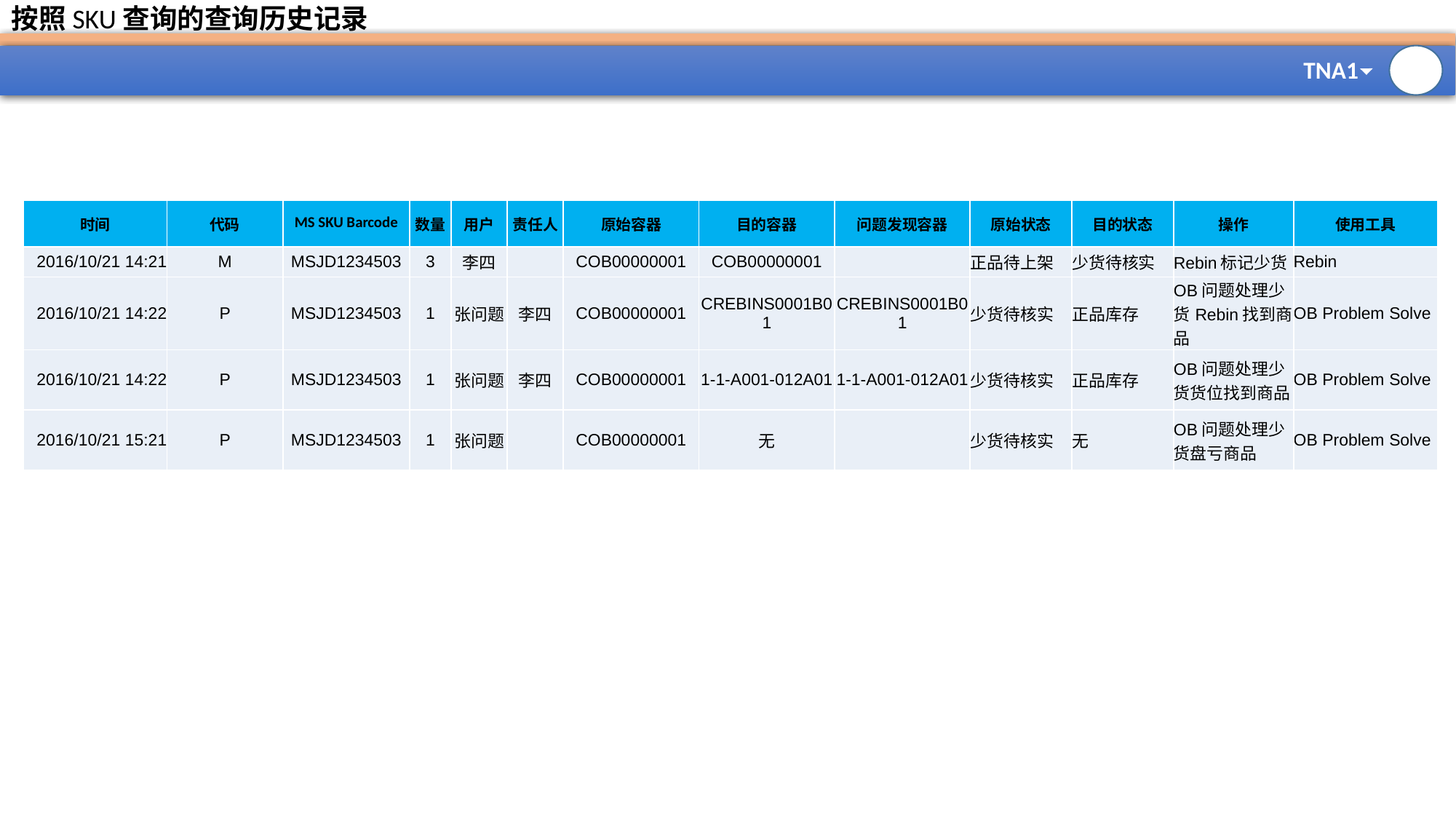

# 按照SKU查询的查询历史记录
| 时间 | 代码 | MS SKU Barcode | 数量 | 用户 | 责任人 | 原始容器 | 目的容器 | 问题发现容器 | 原始状态 | 目的状态 | 操作 | 使用工具 |
| --- | --- | --- | --- | --- | --- | --- | --- | --- | --- | --- | --- | --- |
| 2016/10/21 14:21 | M | MSJD1234503 | 3 | 李四 |  | COB00000001 | COB00000001 |  | 正品待上架 | 少货待核实 | Rebin标记少货 | Rebin |
| 2016/10/21 14:22 | P | MSJD1234503 | 1 | 张问题 | 李四 | COB00000001 | CREBINS0001B01 | CREBINS0001B01 | 少货待核实 | 正品库存 | OB问题处理少货Rebin找到商品 | OB Problem Solve |
| 2016/10/21 14:22 | P | MSJD1234503 | 1 | 张问题 | 李四 | COB00000001 | 1-1-A001-012A01 | 1-1-A001-012A01 | 少货待核实 | 正品库存 | OB问题处理少货货位找到商品 | OB Problem Solve |
| 2016/10/21 15:21 | P | MSJD1234503 | 1 | 张问题 |  | COB00000001 | 无 |  | 少货待核实 | 无 | OB问题处理少货盘亏商品 | OB Problem Solve |